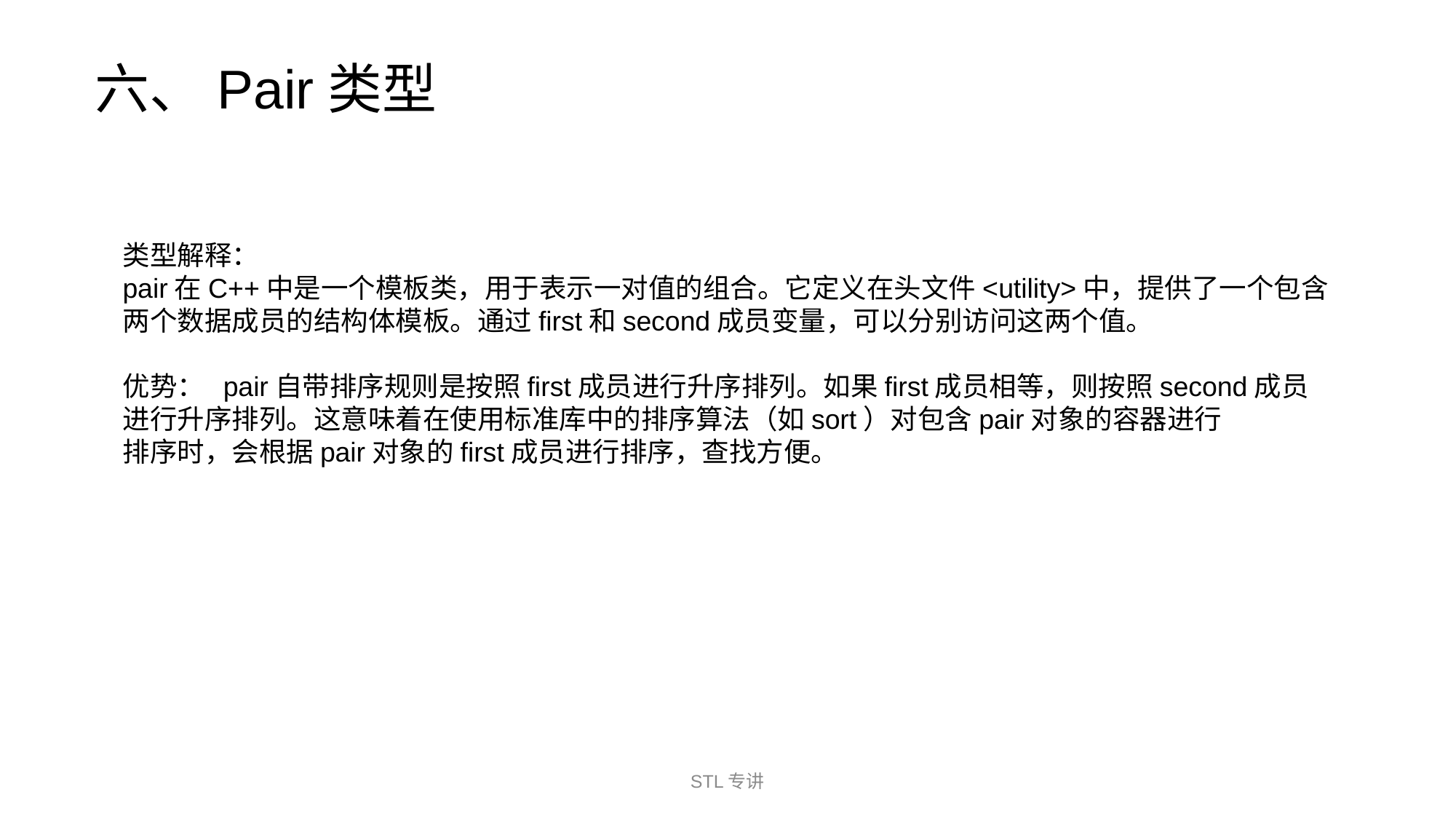

六、Pair类型
类型解释：
‌pair在C++中是一个模板类，用于表示一对值的组合‌。它定义在头文件<utility>中，提供了一个包含两个数据成员的结构体模板。通过first和second成员变量，可以分别访问这两个值‌。

优势：  pair自带排序规则是按照first成员进行升序排列。如果first成员相等，则按照second成员	进行升序排列。这意味着在使用标准库中的排序算法（如sort）对包含pair对象的容器进行	排序时，会根据pair对象的first成员进行排序‌，查找方便。

STL专讲
32